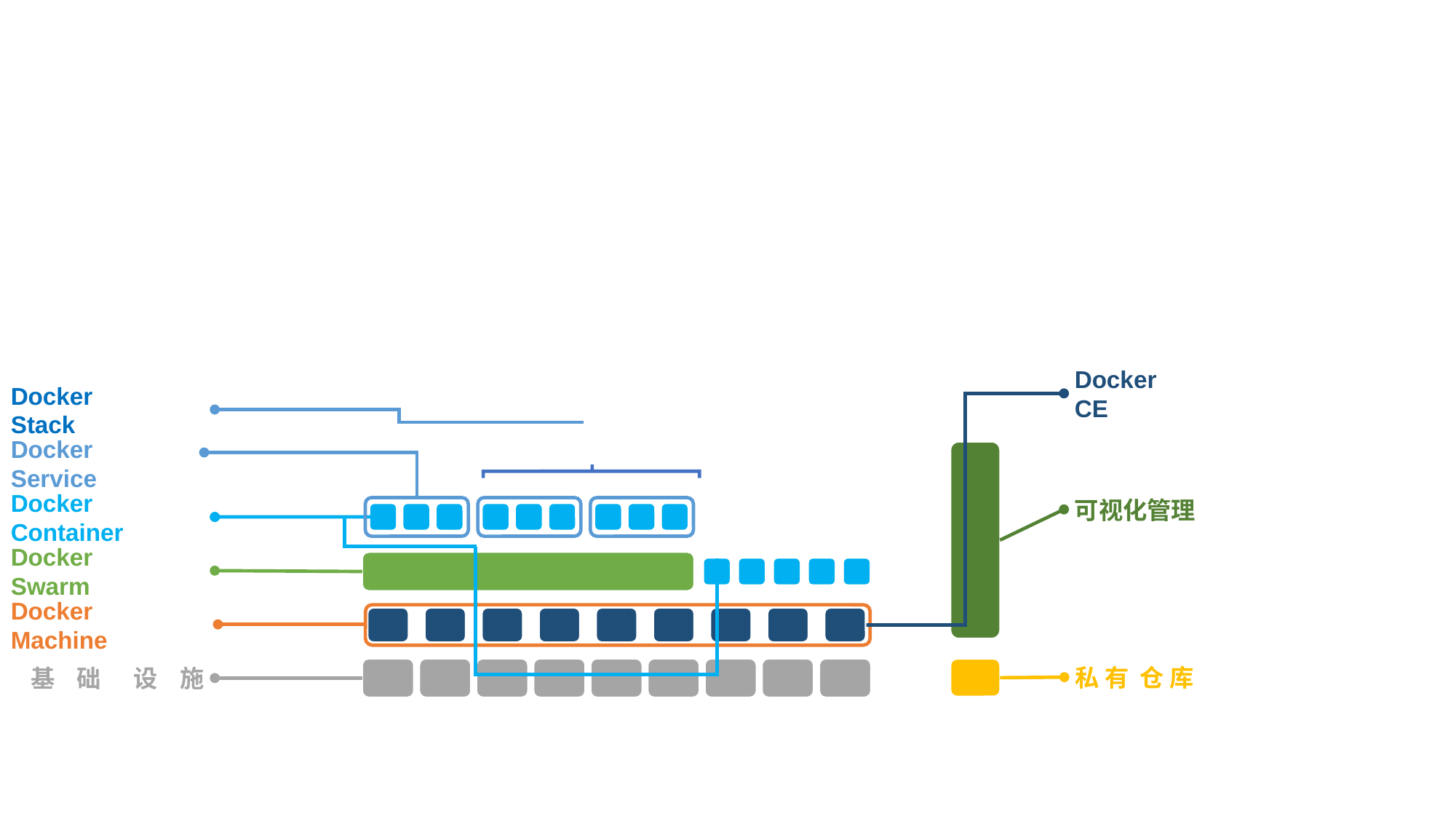

Docker             CE
Docker        Stack

Docker     Service
可视化管理
Docker Container

Docker      Swarm

Docker   Machine

私 有  仓 库
基    础      设    施